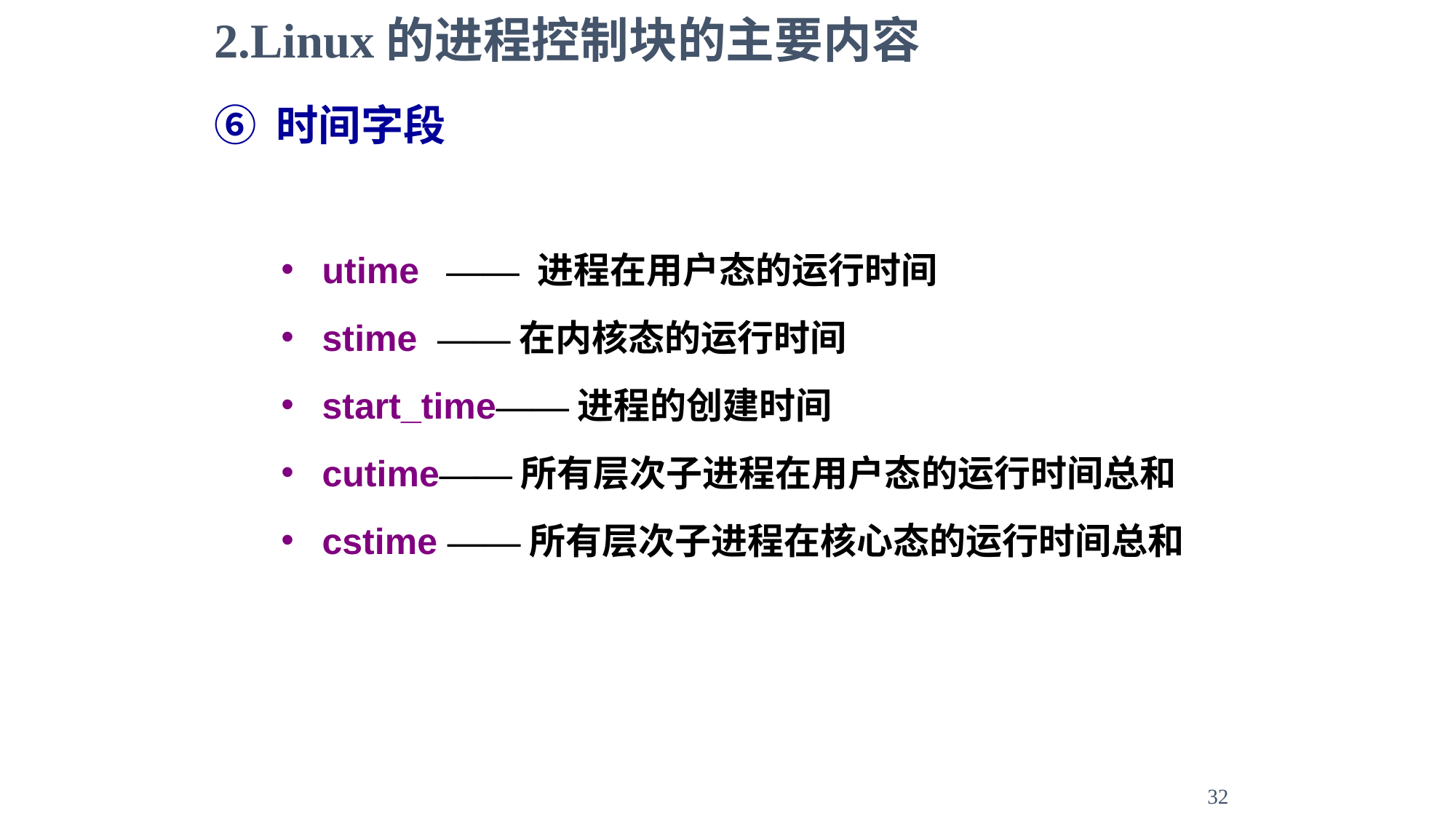

2.Linux的进程控制块的主要内容
⑥ 时间字段
utime   —— 进程在用户态的运行时间
stime  ——在内核态的运行时间
start_time——进程的创建时间
cutime——所有层次子进程在用户态的运行时间总和
cstime ——所有层次子进程在核心态的运行时间总和
32